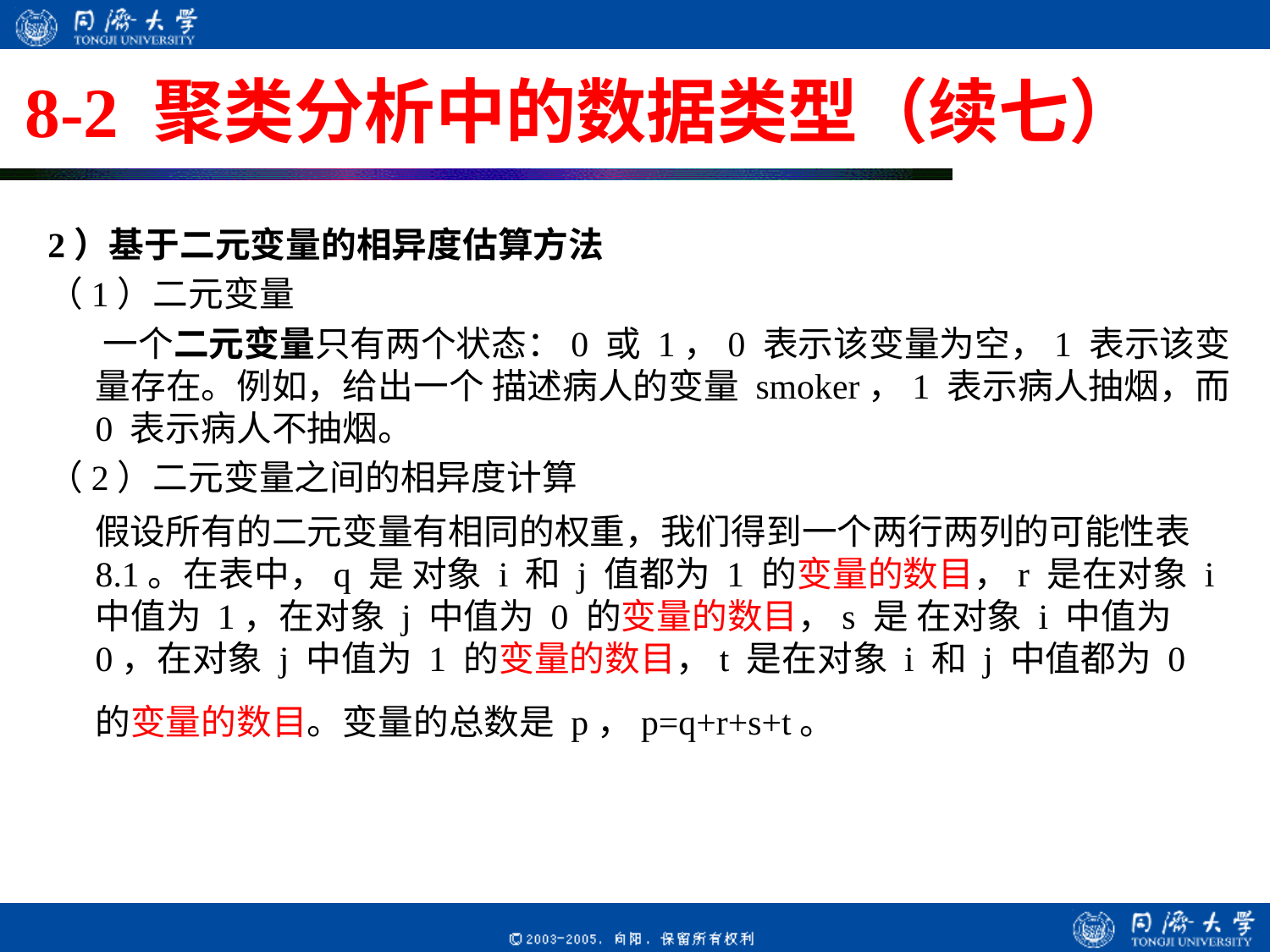

# 8-2 聚类分析中的数据类型（续七）
2）基于二元变量的相异度估算方法
（1）二元变量
      一个二元变量只有两个状态：0 或 1，0 表示该变量为空，1 表示该变量存在。例如，给出一个 描述病人的变量 smoker，1 表示病人抽烟，而 0 表示病人不抽烟。
（2）二元变量之间的相异度计算
     假设所有的二元变量有相同的权重，我们得到一个两行两列的可能性表 8.1。在表中，q 是 对象 i 和 j 值都为 1 的变量的数目，r 是在对象 i 中值为 1，在对象 j 中值为 0 的变量的数目，s 是 在对象 i 中值为 0，在对象 j 中值为 1 的变量的数目，t 是在对象 i 和 j 中值都为 0 的变量的数目。变量的总数是 p，p=q+r+s+t。